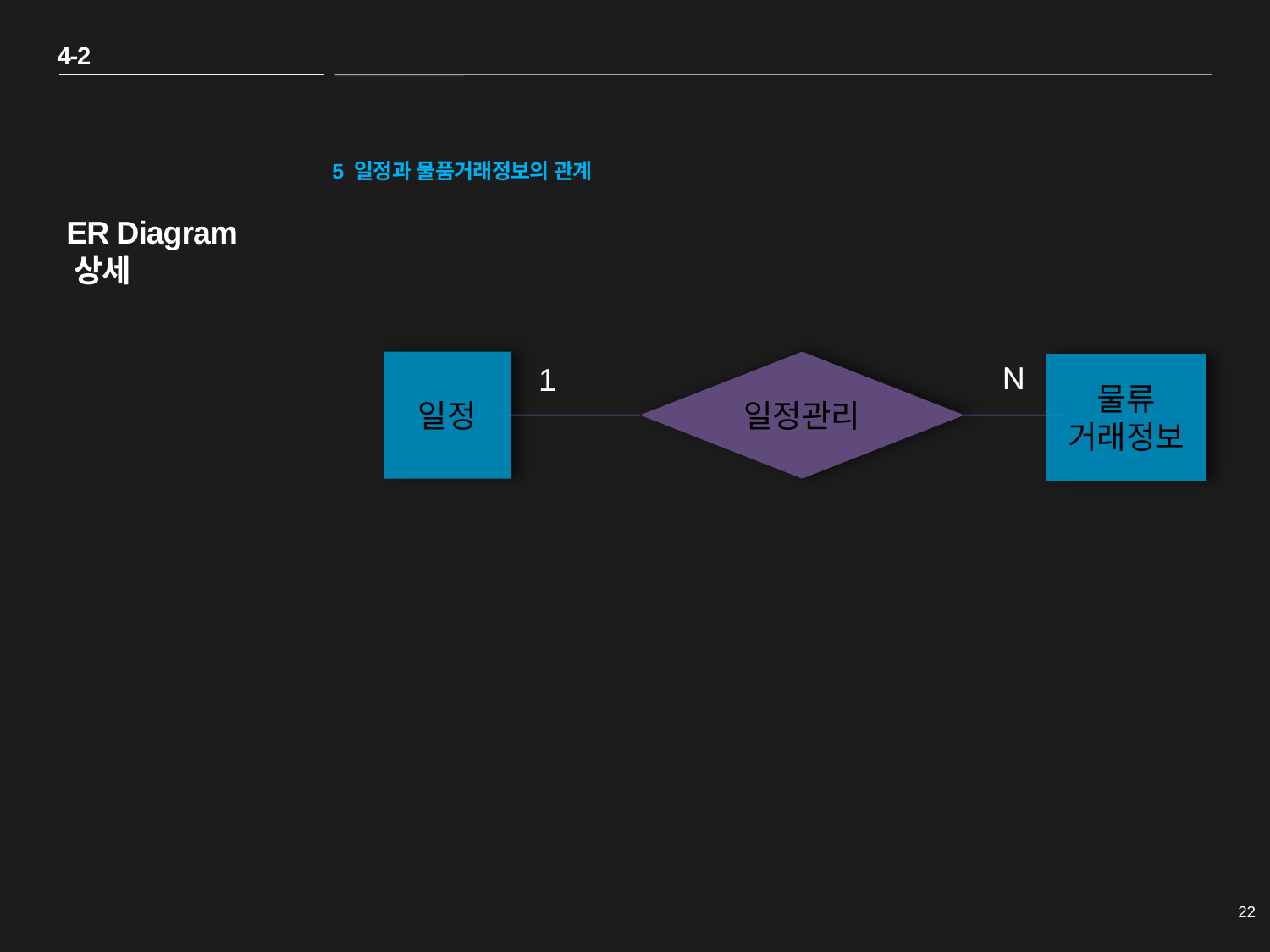

4-2
# ER Diagram 상세
5 일정과 물품거래정보의 관계
일정
일정관리
N
1
물류
거래정보
22